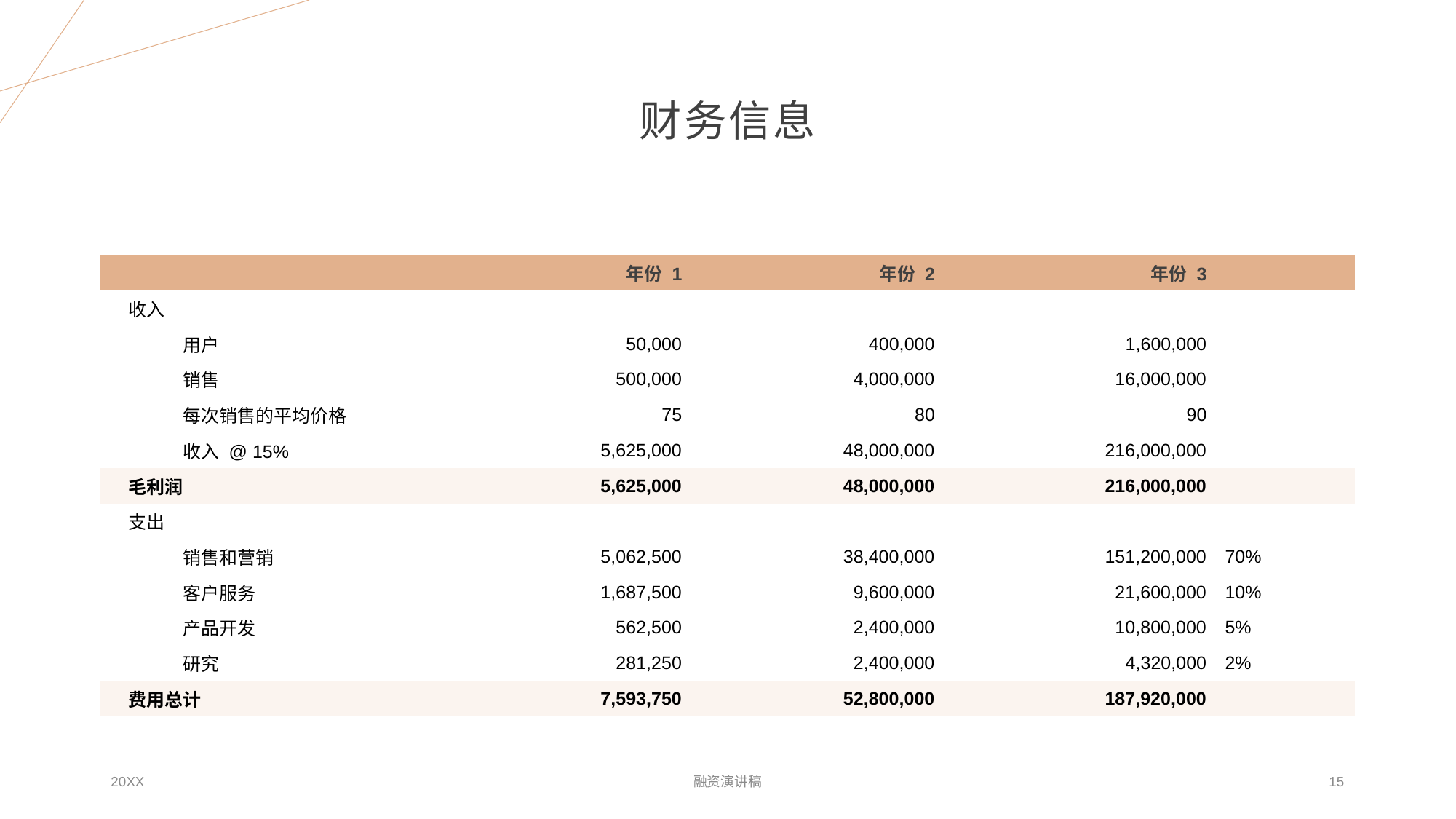

# 财务信息
|  | 年份 1 | 年份 2 | 年份 3 |  |
| --- | --- | --- | --- | --- |
| 收入 |  |  |  |  |
| 用户 | 50,000 | 400,000 | 1,600,000 |  |
| 销售 | 500,000 | 4,000,000 | 16,000,000 |  |
| 每次销售的平均价格 | 75 | 80 | 90 |  |
| 收入 @ 15% | 5,625,000 | 48,000,000 | 216,000,000 |  |
| 毛利润 | 5,625,000 | 48,000,000 | 216,000,000 |  |
| 支出 |  |  |  |  |
| 销售和营销 | 5,062,500 | 38,400,000 | 151,200,000 | 70% |
| 客户服务 | 1,687,500 | 9,600,000 | 21,600,000 | 10% |
| 产品开发 | 562,500 | 2,400,000 | 10,800,000 | 5% |
| 研究 | 281,250 | 2,400,000 | 4,320,000 | 2% |
| 费用总计 | 7,593,750 | 52,800,000 | 187,920,000 |  |
20XX
融资演讲稿
15